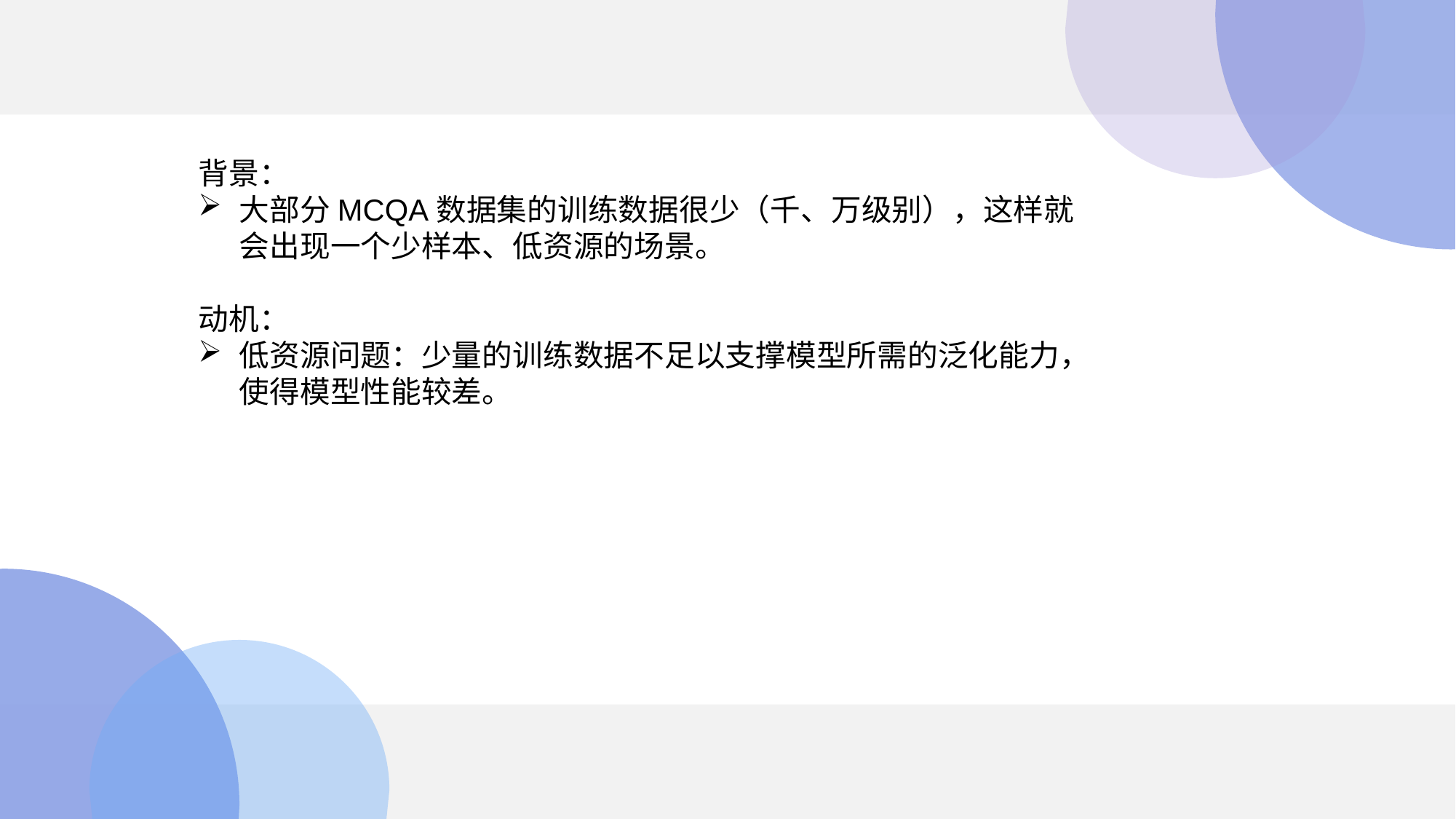

背景：
大部分MCQA数据集的训练数据很少（千、万级别），这样就会出现一个少样本、低资源的场景。

动机：
低资源问题：少量的训练数据不足以支撑模型所需的泛化能力，使得模型性能较差。